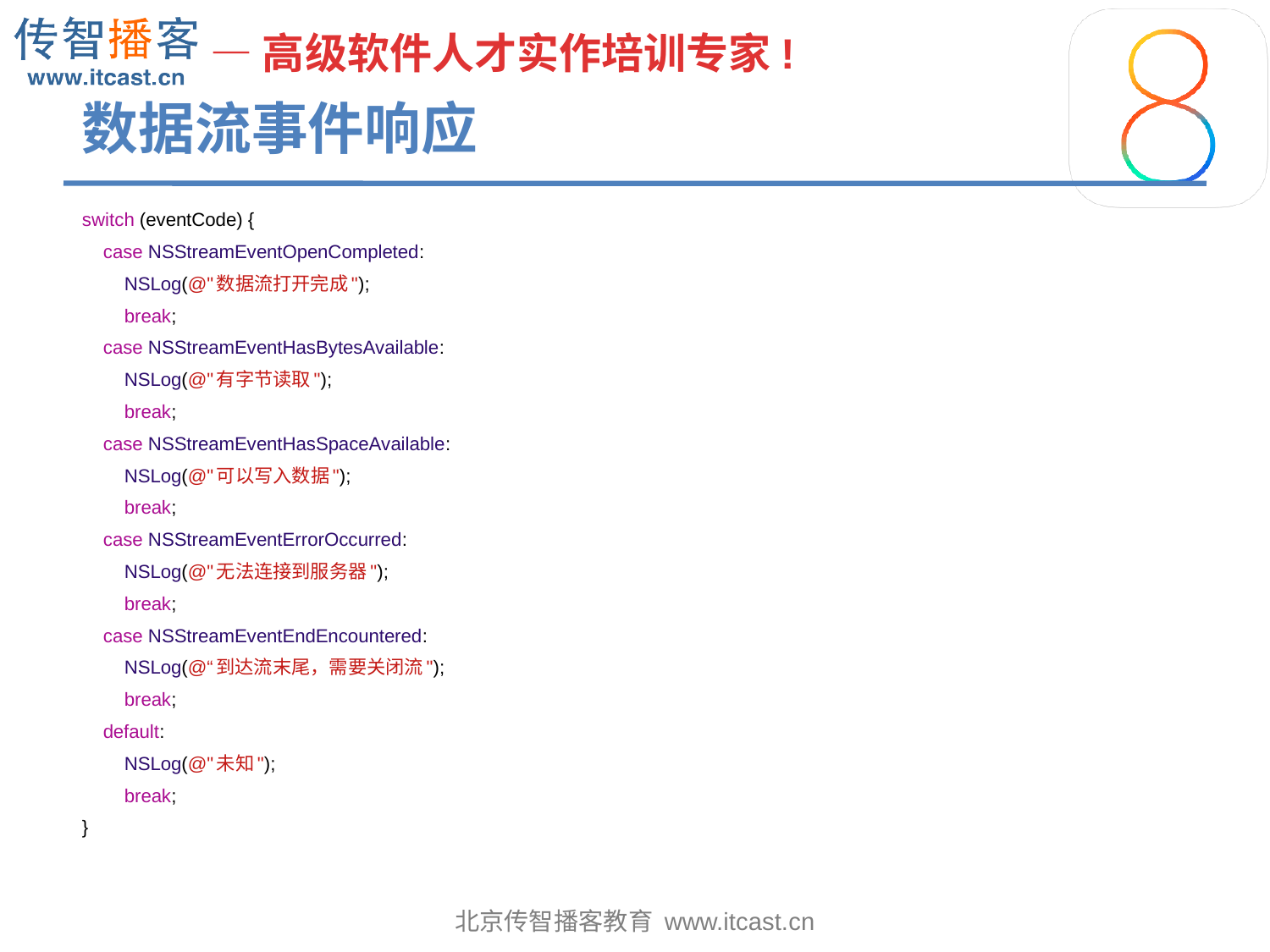

# 数据流事件响应
switch (eventCode) {
    case NSStreamEventOpenCompleted:
        NSLog(@"数据流打开完成");
        break;
    case NSStreamEventHasBytesAvailable:
        NSLog(@"有字节读取");
        break;
    case NSStreamEventHasSpaceAvailable:
        NSLog(@"可以写入数据");
        break;
    case NSStreamEventErrorOccurred:
        NSLog(@"无法连接到服务器");
        break;
    case NSStreamEventEndEncountered:
        NSLog(@“到达流末尾，需要关闭流");
        break;
    default:
        NSLog(@"未知");
        break;
}